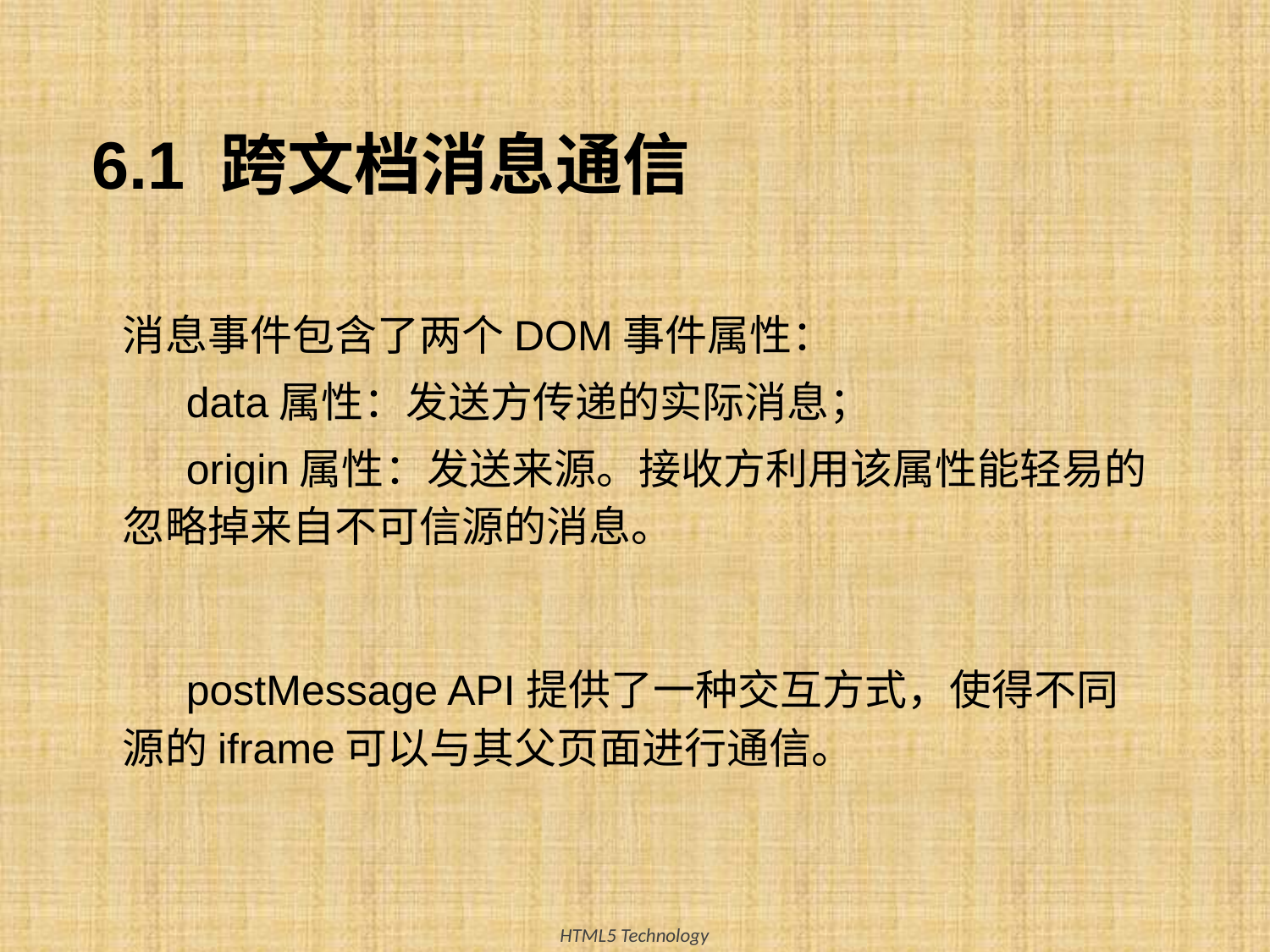

# 6.1 跨文档消息通信
消息事件包含了两个DOM事件属性：
data属性：发送方传递的实际消息；
origin属性：发送来源。接收方利用该属性能轻易的忽略掉来自不可信源的消息。

postMessage API提供了一种交互方式，使得不同源的iframe可以与其父页面进行通信。
8
HTML5 Technology